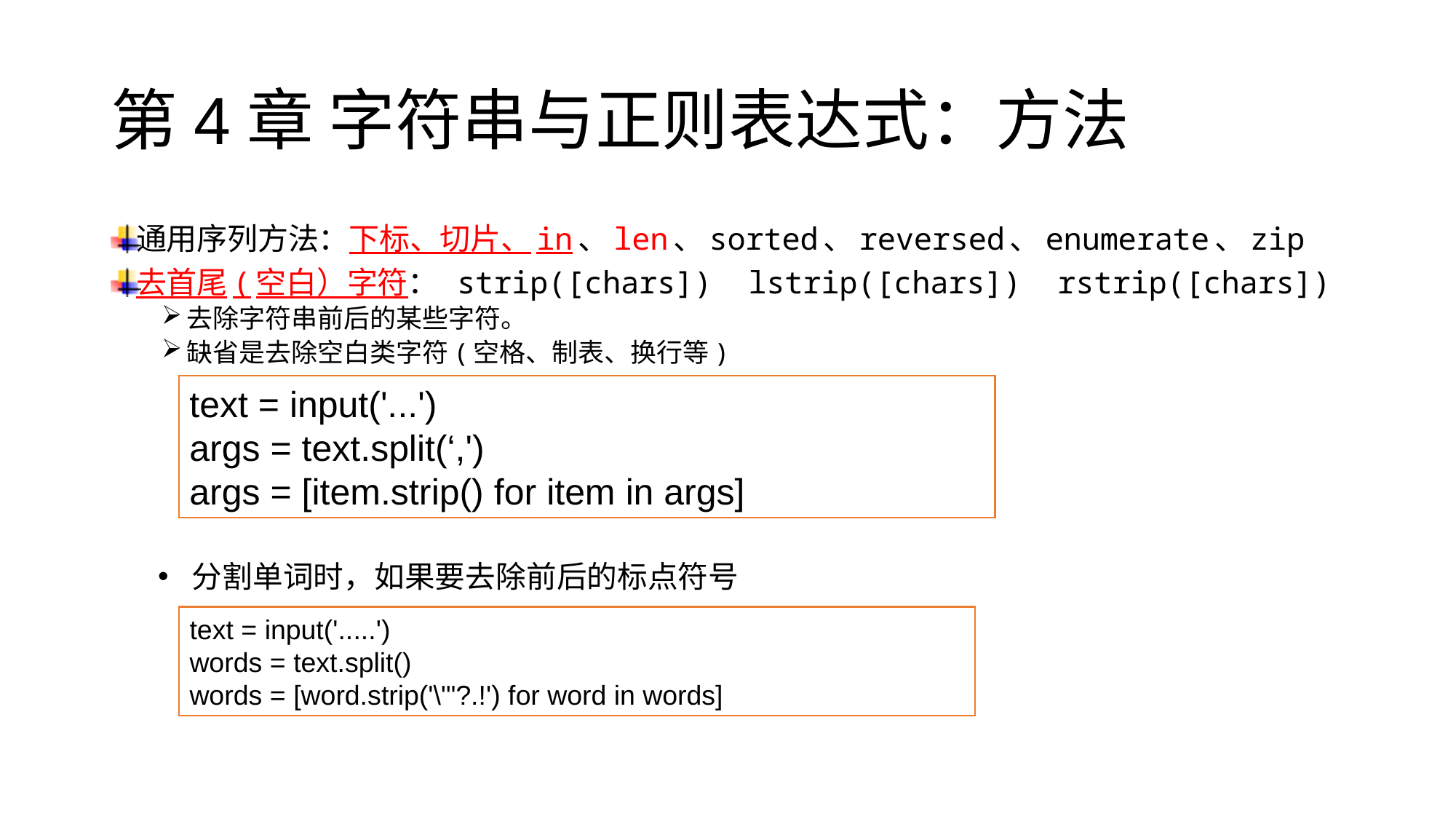

# 第4章 字符串与正则表达式：方法
通用序列方法：下标、切片、in、len、sorted、reversed、enumerate、zip
去首尾(空白）字符：  strip([chars])  lstrip([chars])  rstrip([chars])
去除字符串前后的某些字符。
缺省是去除空白类字符(空格、制表、换行等)
text = input('...')
args = text.split(‘,')
args = [item.strip() for item in args]
分割单词时，如果要去除前后的标点符号
text = input('.....')
words = text.split()
words = [word.strip('\'"?.!') for word in words]